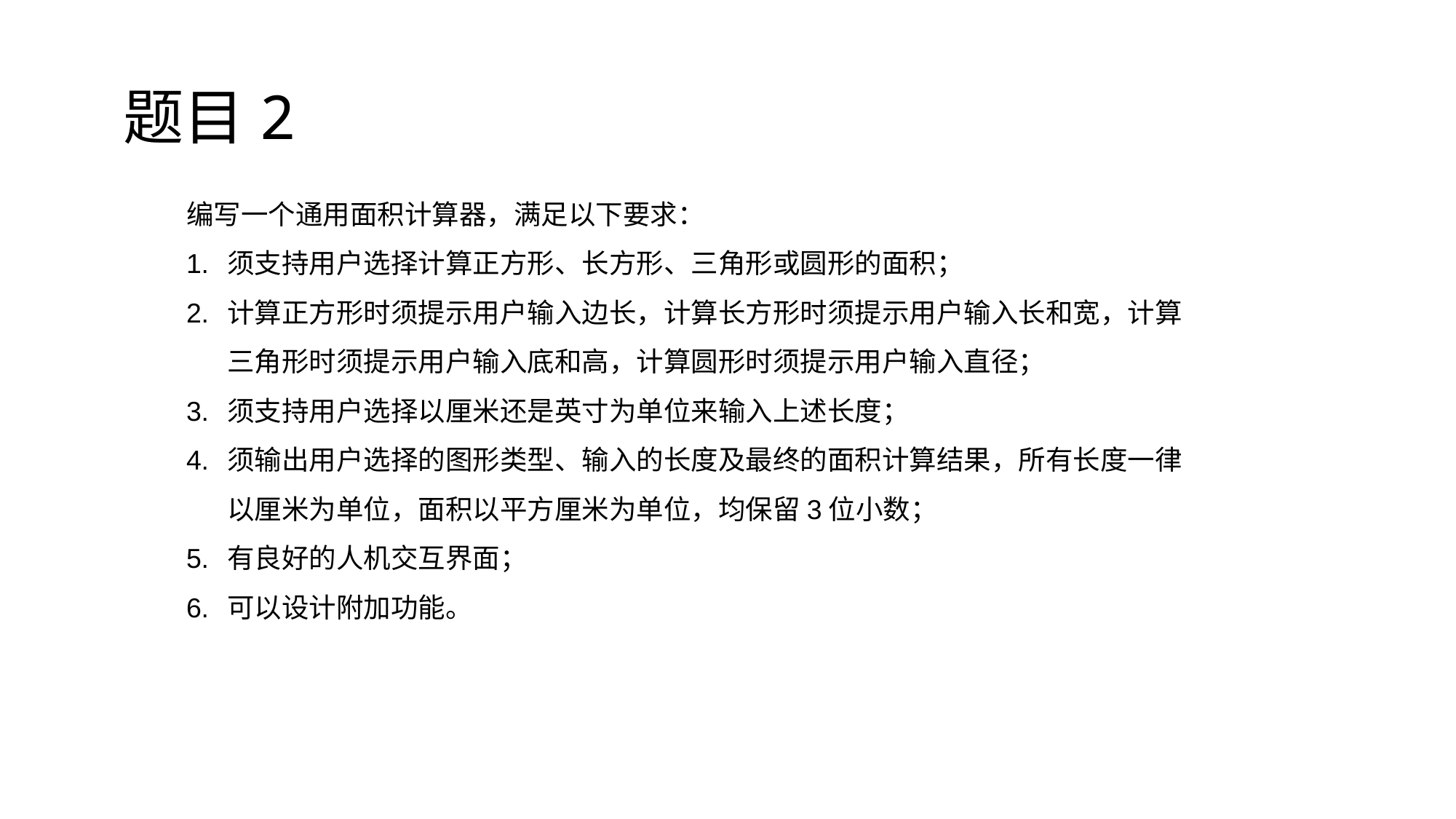

# 题目2
编写一个通用面积计算器，满足以下要求：
须支持用户选择计算正方形、长方形、三角形或圆形的面积；
计算正方形时须提示用户输入边长，计算长方形时须提示用户输入长和宽，计算三角形时须提示用户输入底和高，计算圆形时须提示用户输入直径；
须支持用户选择以厘米还是英寸为单位来输入上述长度；
须输出用户选择的图形类型、输入的长度及最终的面积计算结果，所有长度一律以厘米为单位，面积以平方厘米为单位，均保留3位小数；
有良好的人机交互界面；
可以设计附加功能。